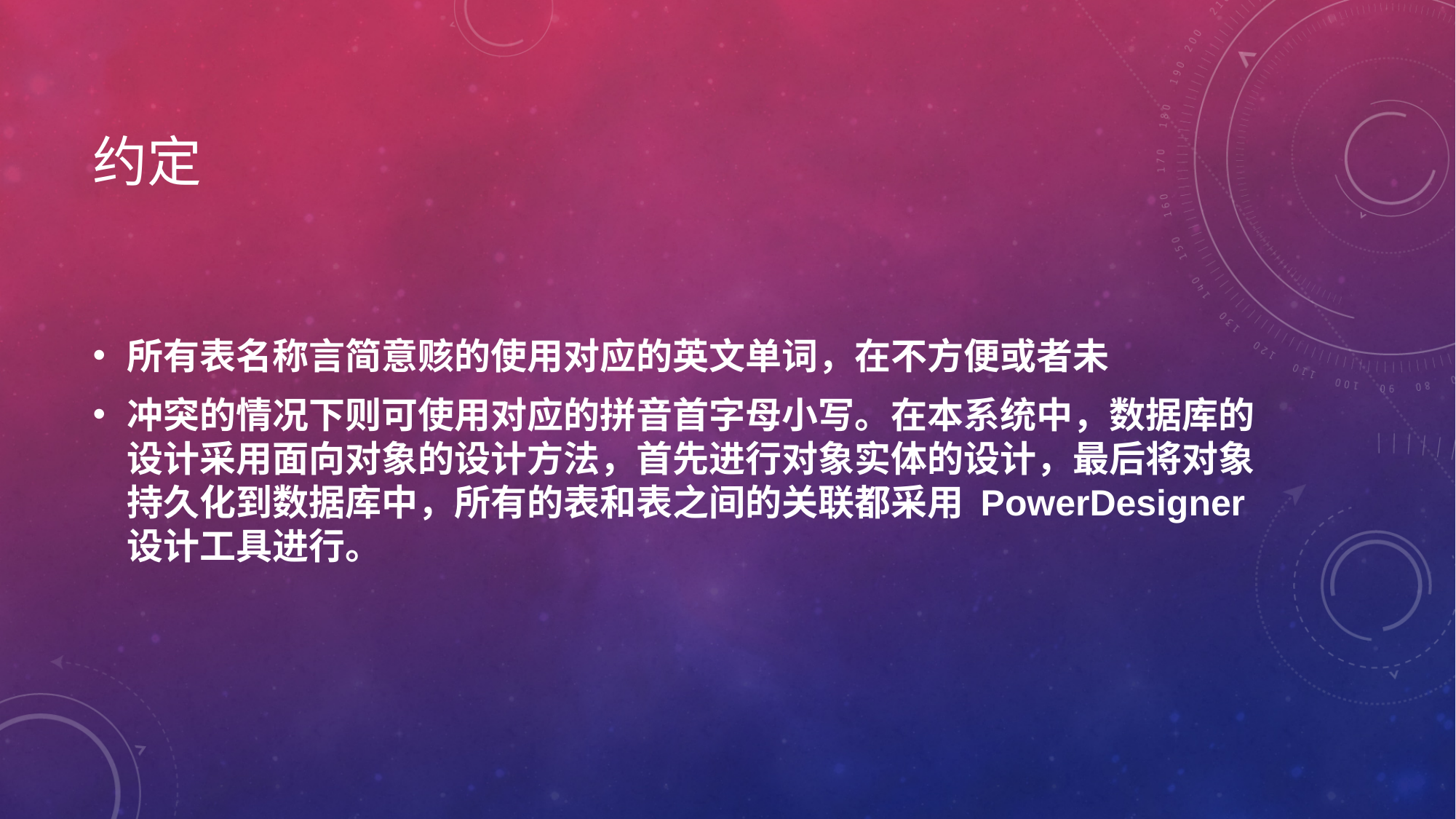

# 约定
所有表名称言简意赅的使用对应的英文单词，在不方便或者未
冲突的情况下则可使用对应的拼音首字母小写。在本系统中，数据库的设计采用面向对象的设计方法，首先进行对象实体的设计，最后将对象持久化到数据库中，所有的表和表之间的关联都采用 PowerDesigner设计工具进行。